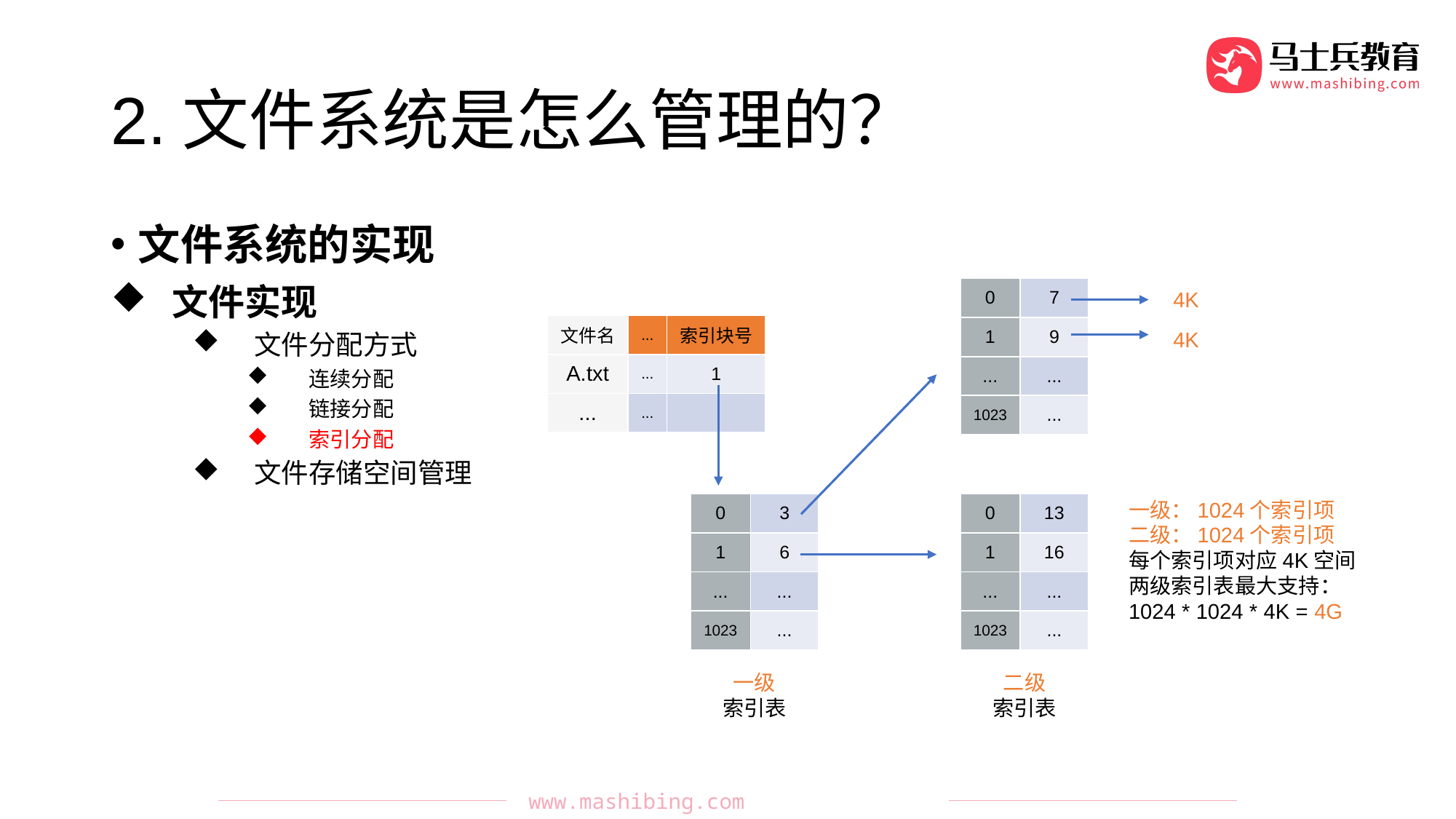

# 2.文件系统是怎么管理的？
文件系统的实现
文件实现
文件分配方式
连续分配
链接分配
索引分配
文件存储空间管理
| 0 | 7 |
| --- | --- |
| 1 | 9 |
| ... | ... |
| 1023 | ... |
4K
| 文件名 | ... | 索引块号 |
| --- | --- | --- |
| A.txt | ... | 1 |
| ... | ... |  |
4K
一级：1024个索引项
二级：1024个索引项
每个索引项对应4K空间
两级索引表最大支持：
1024 * 1024 * 4K = 4G
| 0 | 3 |
| --- | --- |
| 1 | 6 |
| ... | ... |
| 1023 | ... |
| 0 | 13 |
| --- | --- |
| 1 | 16 |
| ... | ... |
| 1023 | ... |
一级
索引表
二级
索引表